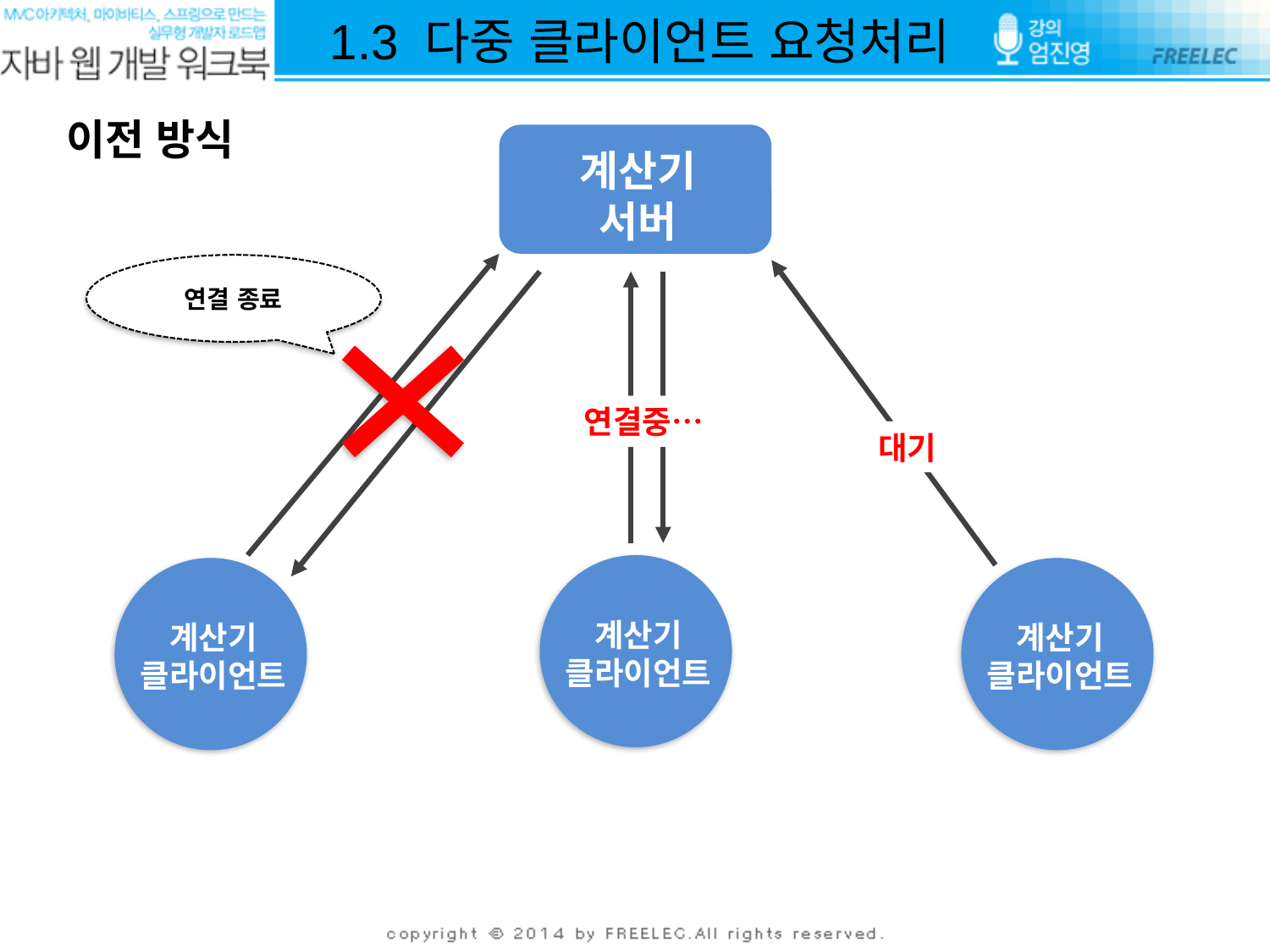

1.3 다중 클라이언트 요청처리
이전 방식

계산기
서버
연결 종료

연결중…
대기

계산기
클라이언트

계산기
클라이언트

계산기
클라이언트